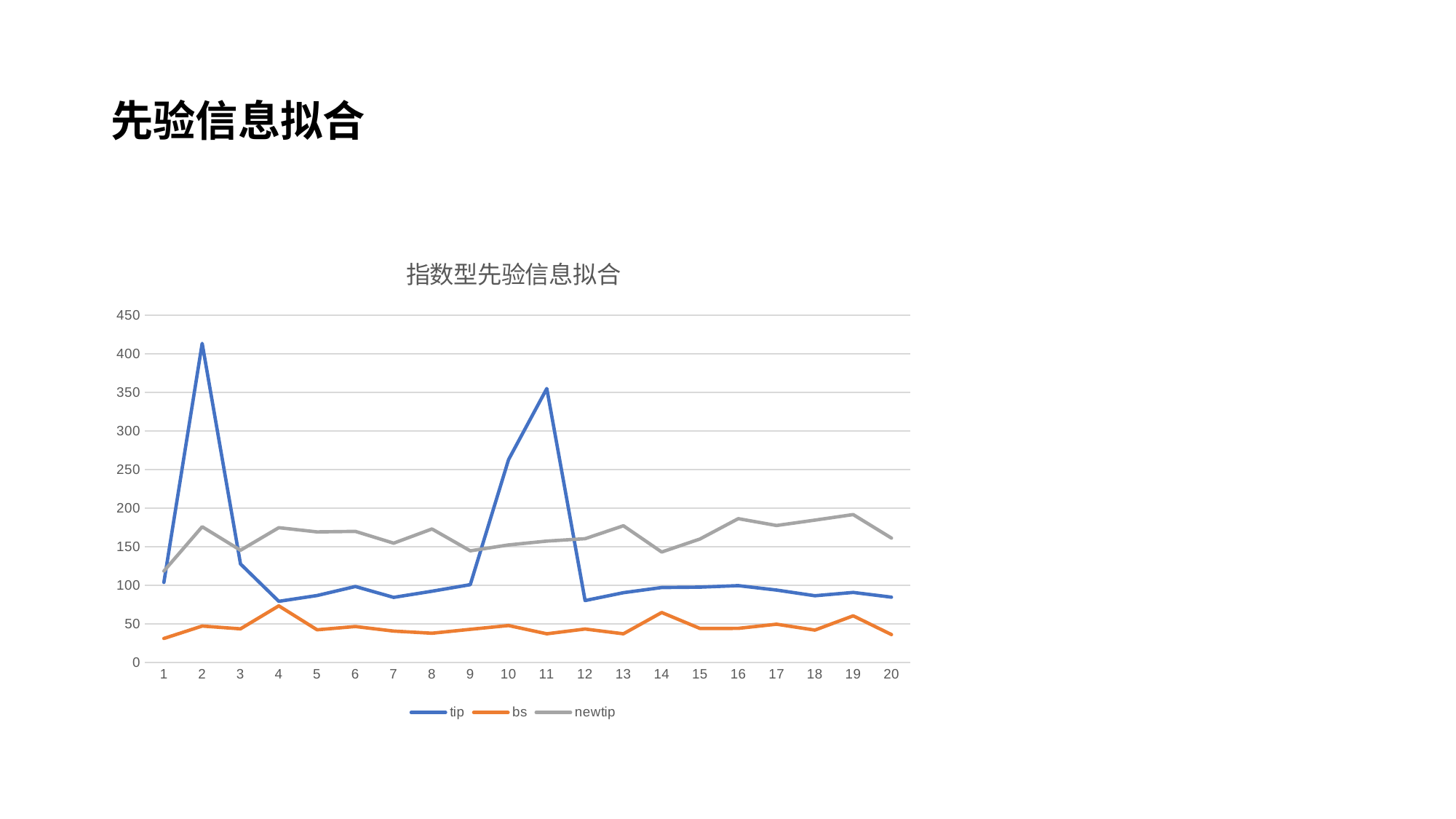

# 先验信息拟合

### Chart: 指数型先验信息拟合

| Category | tip | bs | newtip |
|---|---|---|---|